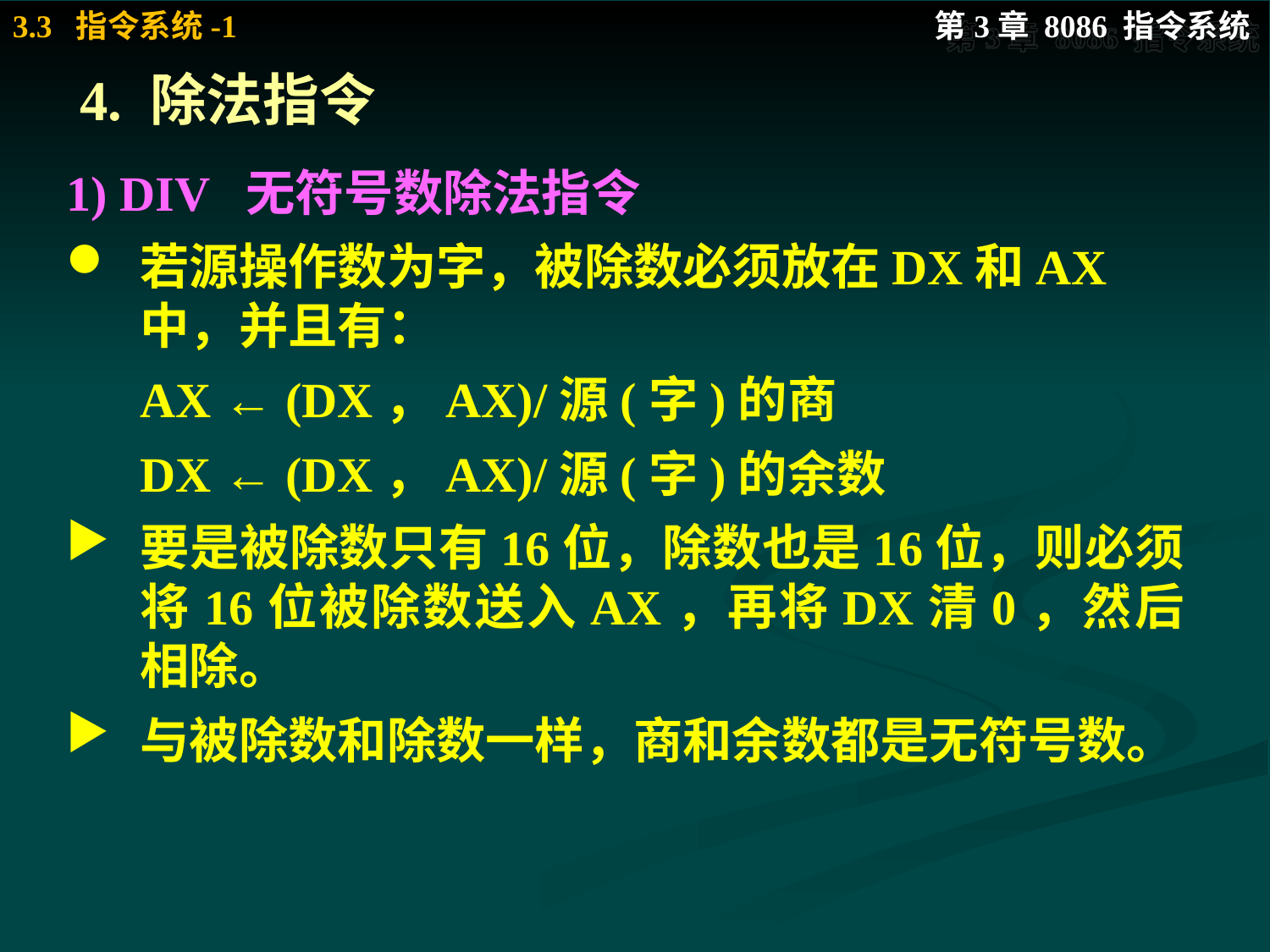

# 4. 除法指令
1) DIV  无符号数除法指令
若源操作数为字，被除数必须放在DX和AX中，并且有：
	AX ← (DX，AX)/源(字)的商
	DX ← (DX，AX)/源(字)的余数
要是被除数只有16位，除数也是16位，则必须将16位被除数送入AX，再将DX清0，然后相除。
与被除数和除数一样，商和余数都是无符号数。